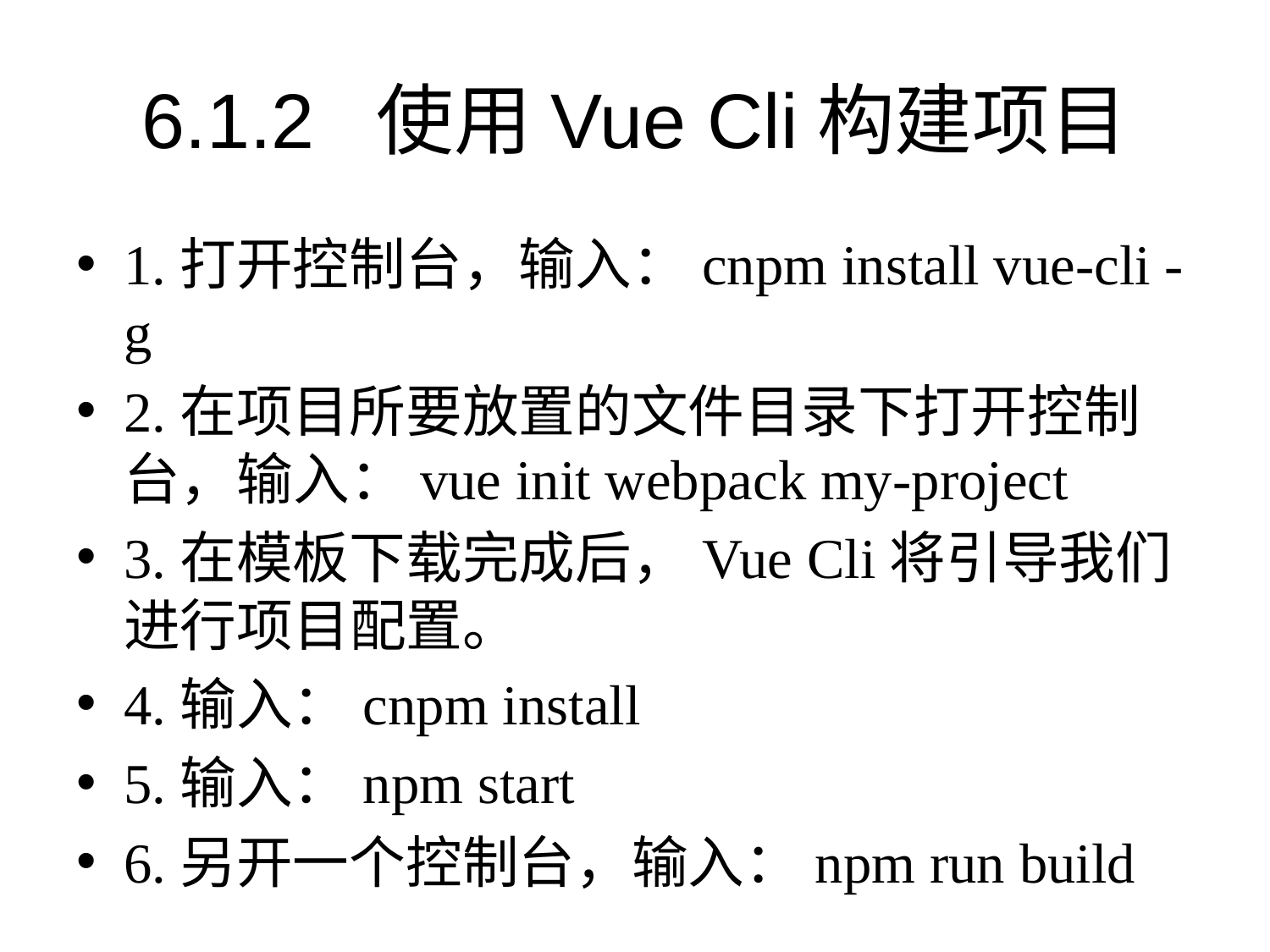

# 6.1.2  使用Vue Cli构建项目
1.打开控制台，输入：cnpm install vue-cli -g
2.在项目所要放置的文件目录下打开控制台，输入：vue init webpack my-project
3.在模板下载完成后，Vue Cli将引导我们进行项目配置。
4.输入：cnpm install
5.输入：npm start
6.另开一个控制台，输入：npm run build